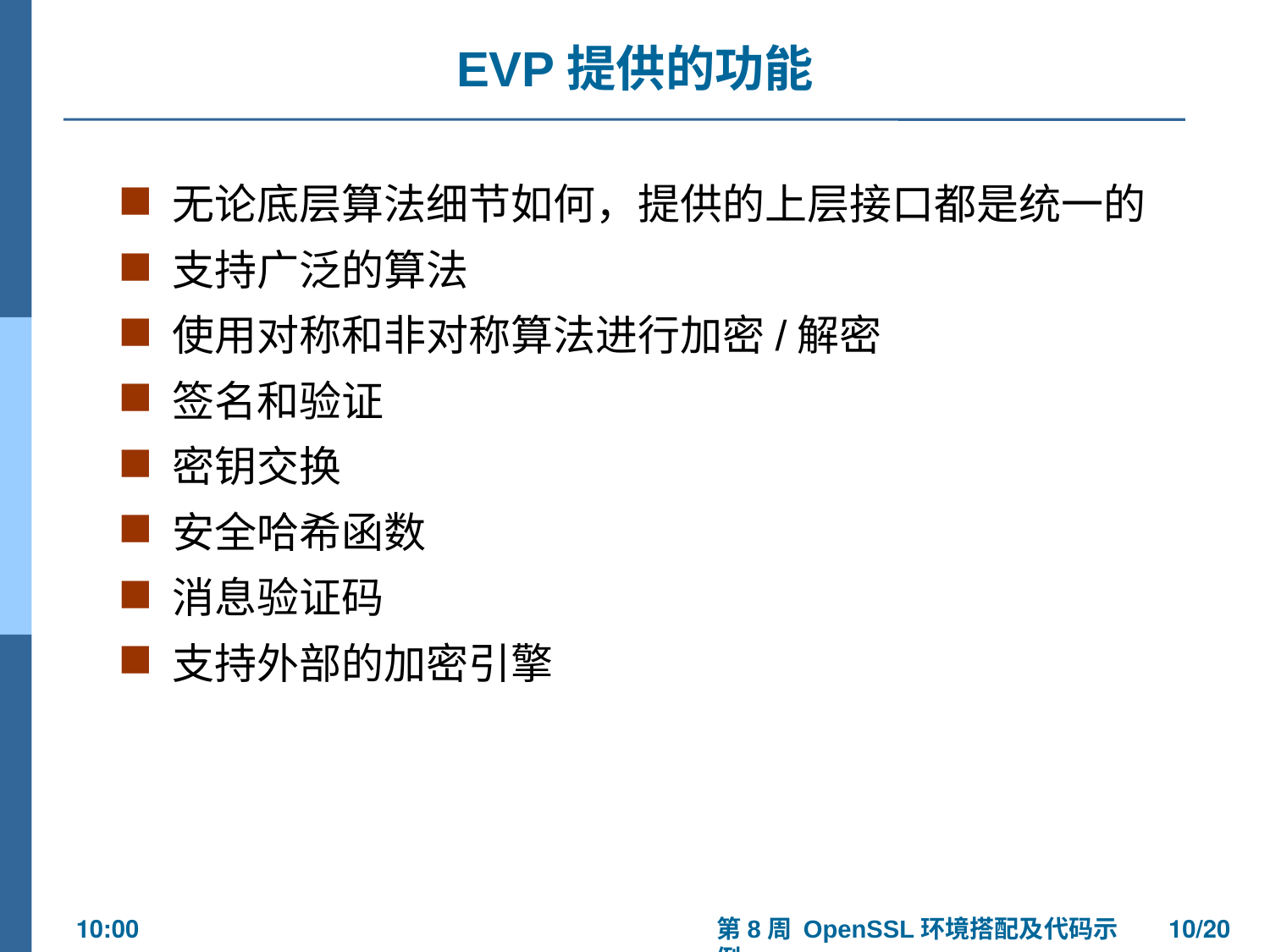

EVP提供的功能
无论底层算法细节如何，提供的上层接口都是统一的
支持广泛的算法
使用对称和非对称算法进行加密/解密
签名和验证
密钥交换
安全哈希函数
消息验证码
支持外部的加密引擎